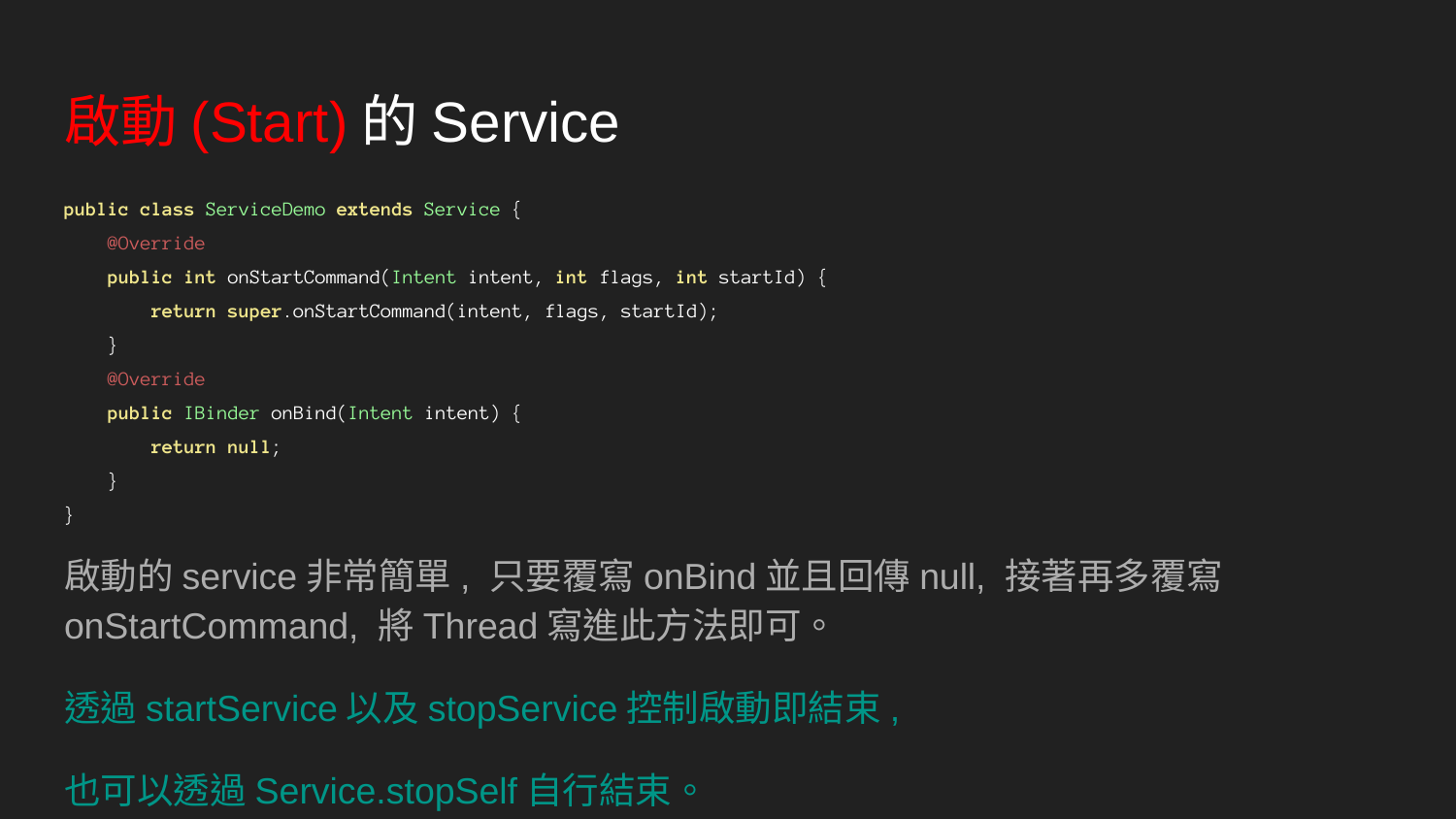

# 啟動(Start)的Service
public class ServiceDemo extends Service {
    @Override
    public int onStartCommand(Intent intent, int flags, int startId) {
        return super.onStartCommand(intent, flags, startId);
    }
    @Override
    public IBinder onBind(Intent intent) {
        return null;
    }
}

啟動的service非常簡單, 只要覆寫onBind並且回傳null, 接著再多覆寫onStartCommand, 將Thread寫進此方法即可。
透過startService以及stopService控制啟動即結束,
也可以透過Service.stopSelf自行結束。